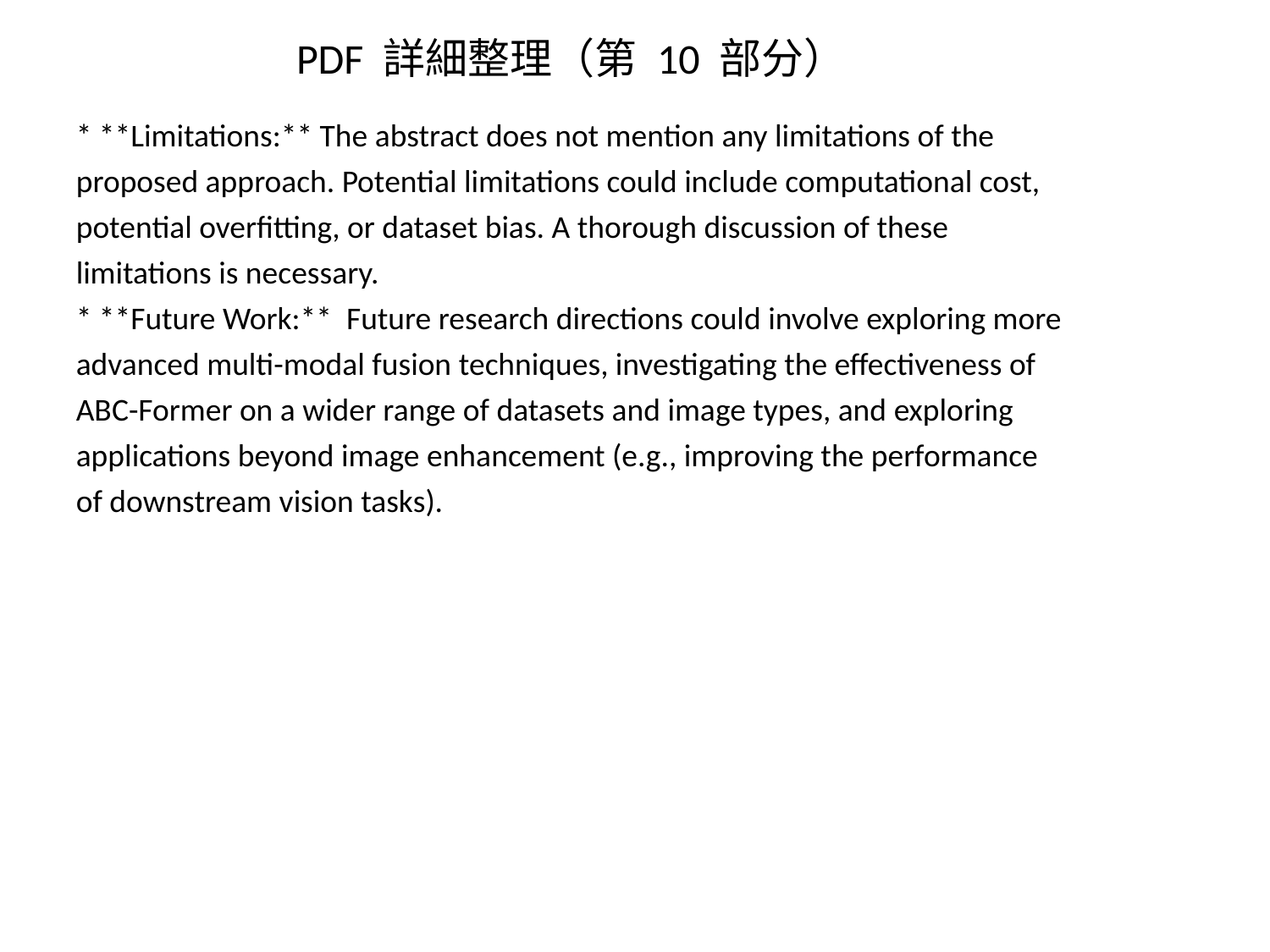

PDF 詳細整理（第 10 部分）

* **Limitations:** The abstract does not mention any limitations of the proposed approach. Potential limitations could include computational cost, potential overfitting, or dataset bias. A thorough discussion of these limitations is necessary.
* **Future Work:**  Future research directions could involve exploring more advanced multi-modal fusion techniques, investigating the effectiveness of ABC-Former on a wider range of datasets and image types, and exploring applications beyond image enhancement (e.g., improving the performance of downstream vision tasks).